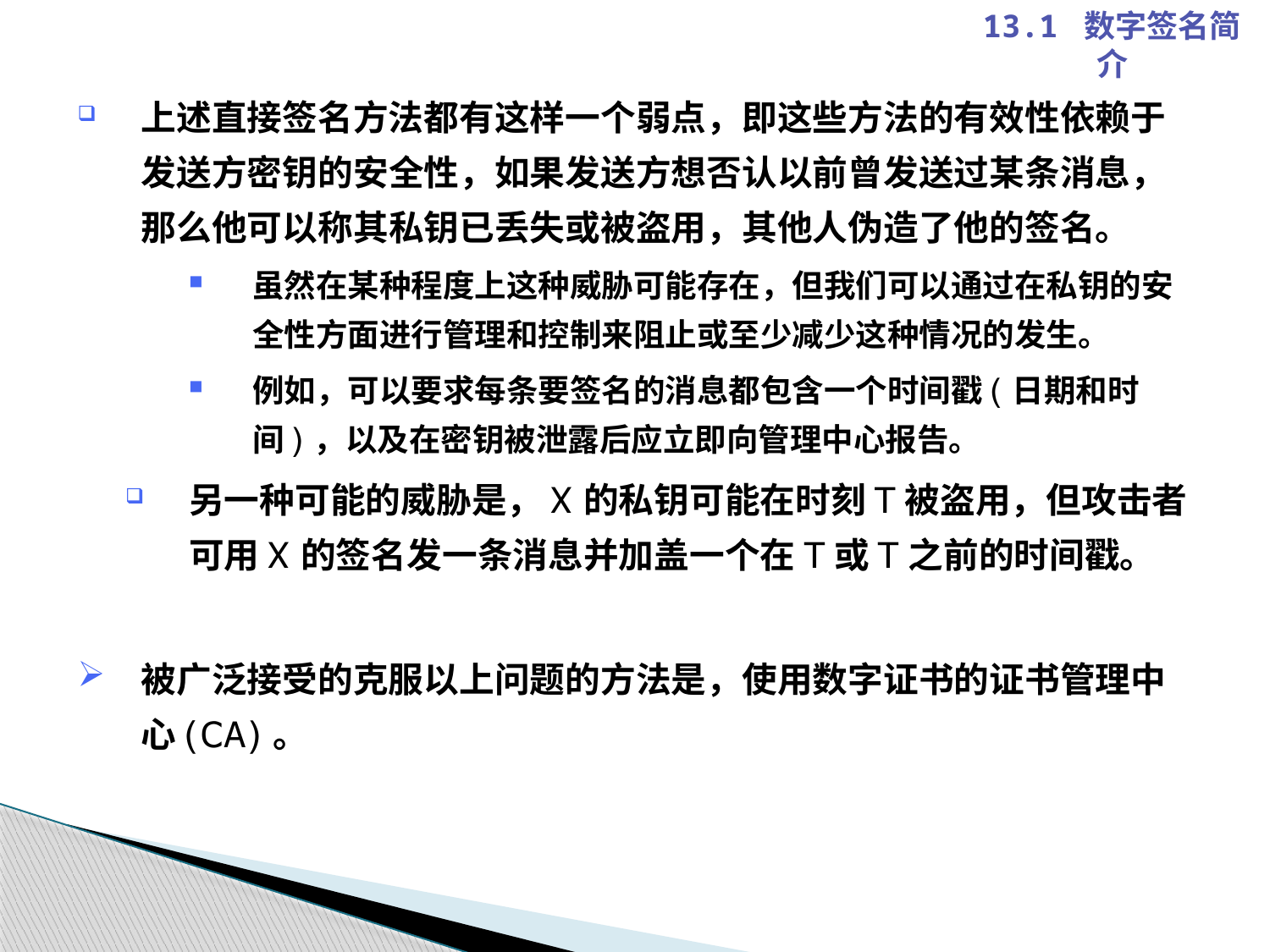

13.1 数字签名简介
上述直接签名方法都有这样一个弱点，即这些方法的有效性依赖于发送方密钥的安全性，如果发送方想否认以前曾发送过某条消息，那么他可以称其私钥已丢失或被盗用，其他人伪造了他的签名。
虽然在某种程度上这种威胁可能存在，但我们可以通过在私钥的安全性方面进行管理和控制来阻止或至少减少这种情况的发生。
例如，可以要求每条要签名的消息都包含一个时间戳(日期和时间)，以及在密钥被泄露后应立即向管理中心报告。
另一种可能的威胁是，X的私钥可能在时刻T被盗用，但攻击者可用X的签名发一条消息并加盖一个在T或T之前的时间戳。

被广泛接受的克服以上问题的方法是，使用数字证书的证书管理中心(CA)。